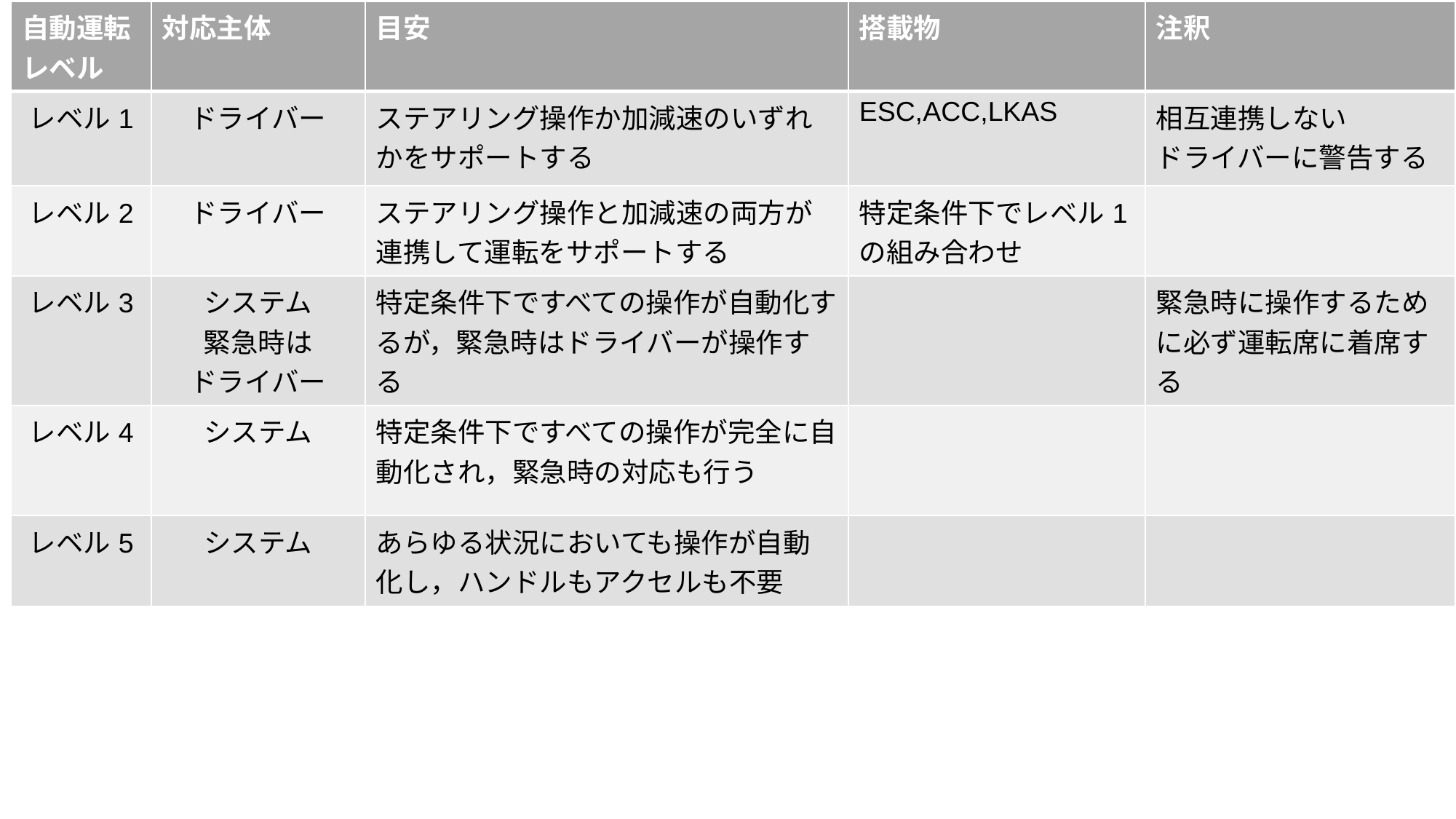

| 自動運転レベル | 対応主体 | 目安 | 搭載物 | 注釈 |
| --- | --- | --- | --- | --- |
| レベル1 | ドライバー | ステアリング操作か加減速のいずれかをサポートする | ESC,ACC,LKAS | 相互連携しない ドライバーに警告する |
| レベル2 | ドライバー | ステアリング操作と加減速の両方が 連携して運転をサポートする | 特定条件下でレベル1の組み合わせ |  |
| レベル3 | システム 緊急時は ドライバー | 特定条件下ですべての操作が自動化するが，緊急時はドライバーが操作する |  | 緊急時に操作するために必ず運転席に着席する |
| レベル4 | システム | 特定条件下ですべての操作が完全に自動化され，緊急時の対応も行う |  |  |
| レベル5 | システム | あらゆる状況においても操作が自動化し，ハンドルもアクセルも不要 |  |  |